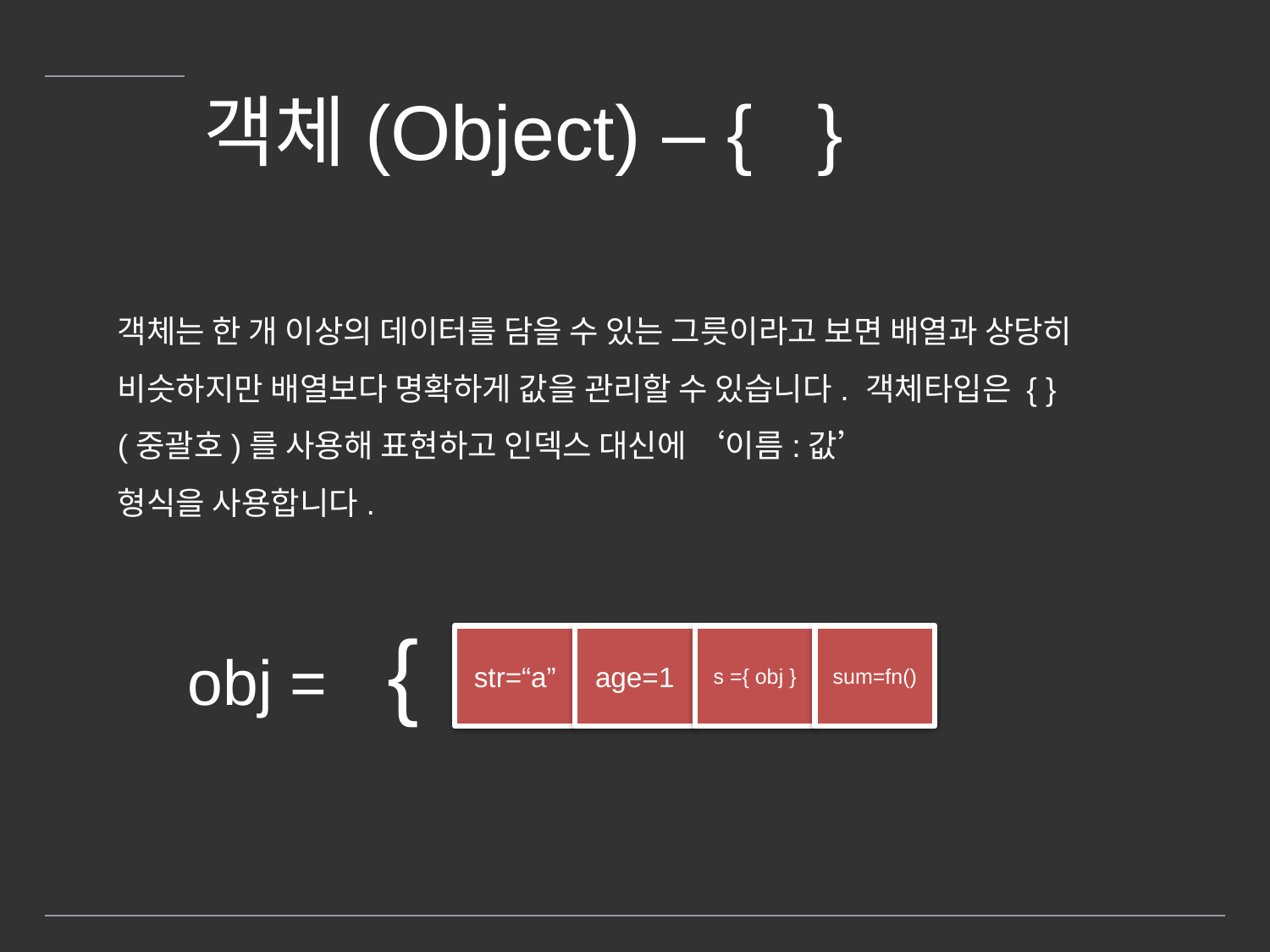

# 객체(Object) – {   }
객체는 한 개 이상의 데이터를 담을 수 있는 그릇이라고 보면 배열과 상당히 비슷하지만 배열보다 명확하게 값을 관리할 수 있습니다. 객체타입은 { } (중괄호)를 사용해 표현하고 인덱스 대신에 ‘이름:값’
형식을 사용합니다.
{                 }
str=“a”
age=1
s ={ obj }
sum=fn()
obj =